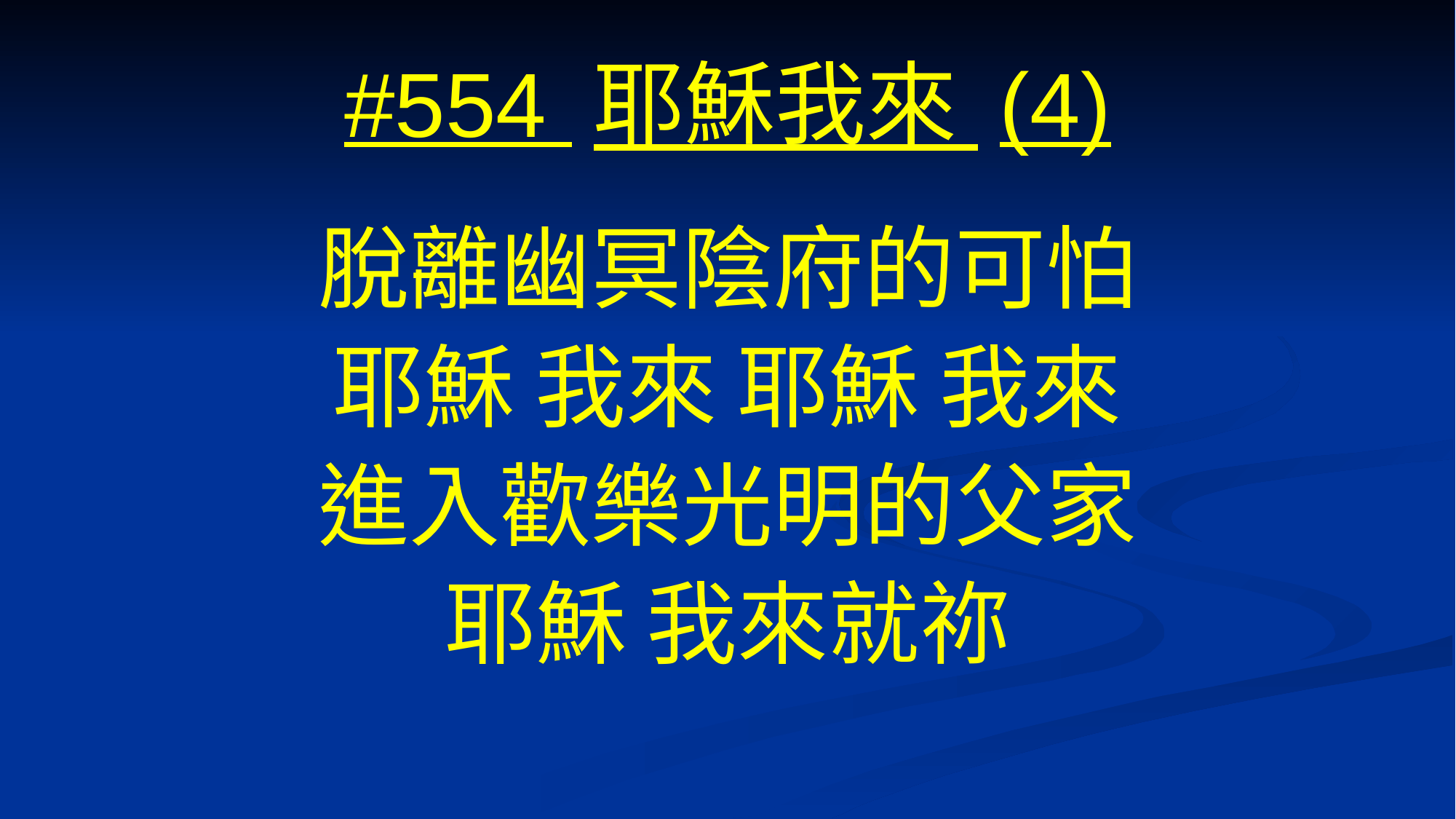

# #554 耶穌我來 (4)
脫離幽冥陰府的可怕
耶穌 我來 耶穌 我來
進入歡樂光明的父家
耶穌 我來就祢